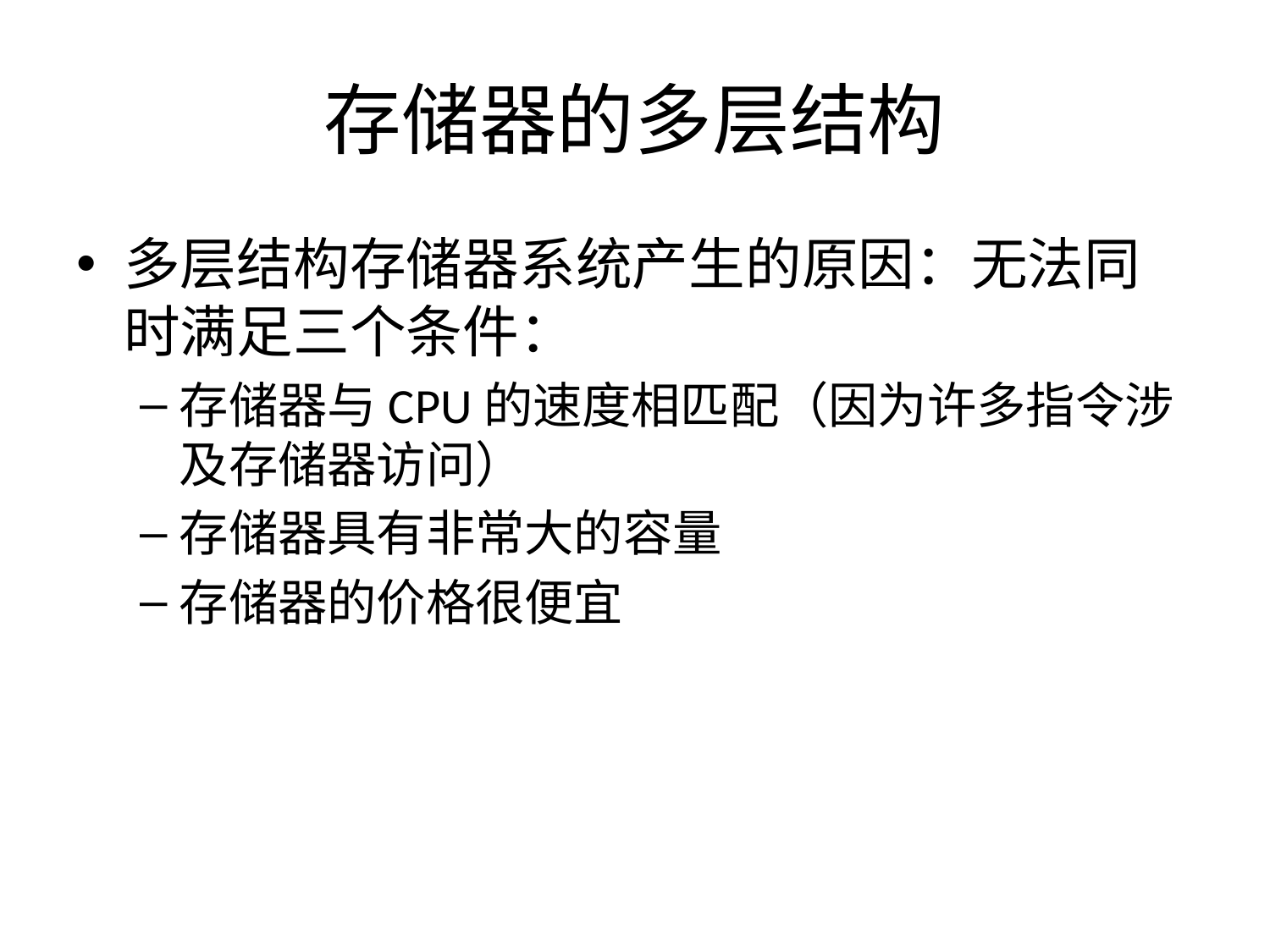

# 存储器的多层结构
多层结构存储器系统产生的原因：无法同时满足三个条件：
存储器与CPU的速度相匹配（因为许多指令涉及存储器访问）
存储器具有非常大的容量
存储器的价格很便宜